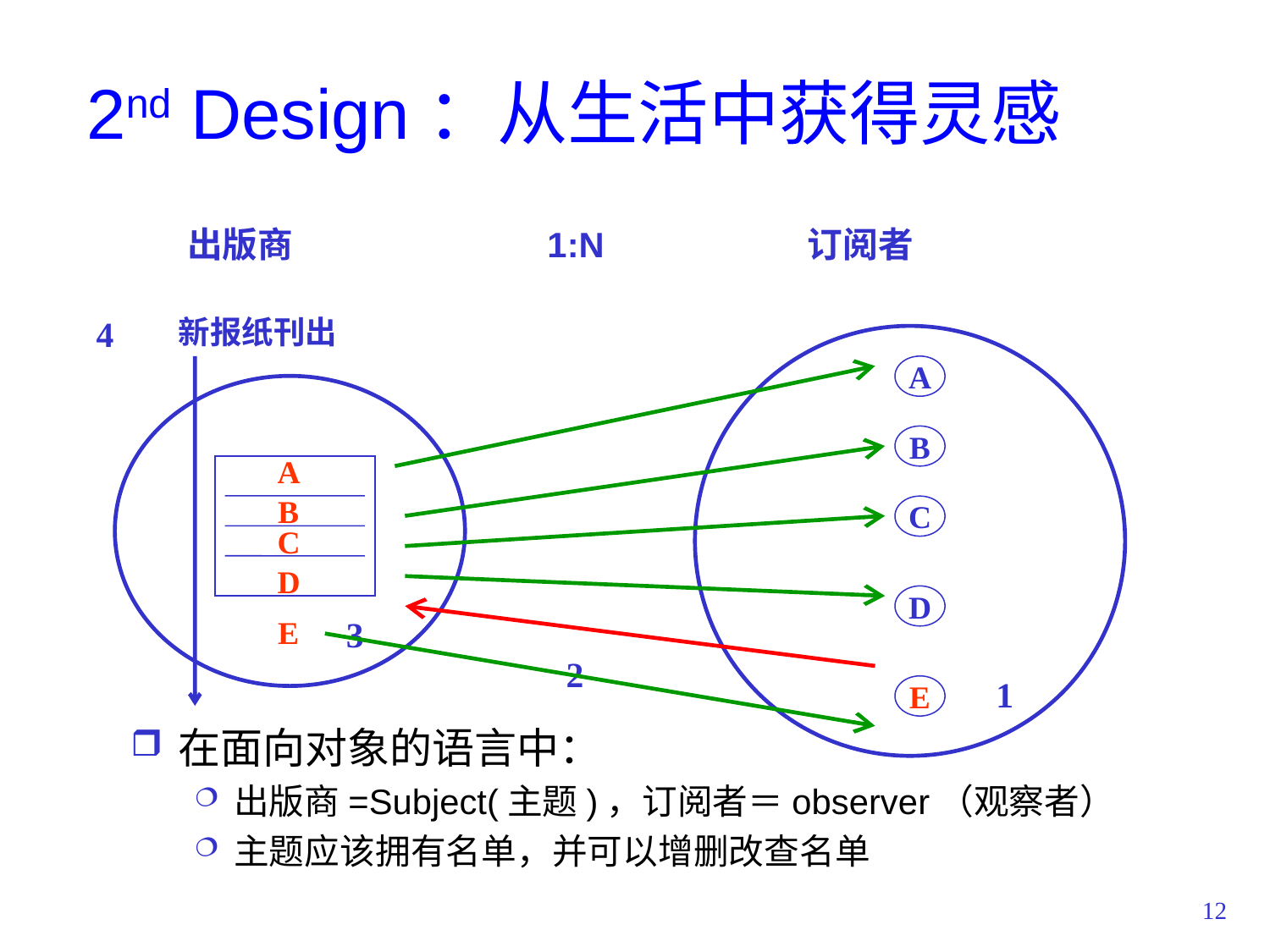

# 2nd Design：从生活中获得灵感
出版商
1:N
订阅者
4
新报纸刊出

A

B
A

B
C
C

D

D
E
3

2
1
E
在面向对象的语言中：
出版商=Subject(主题)，订阅者＝observer（观察者）
主题应该拥有名单，并可以增删改查名单
12